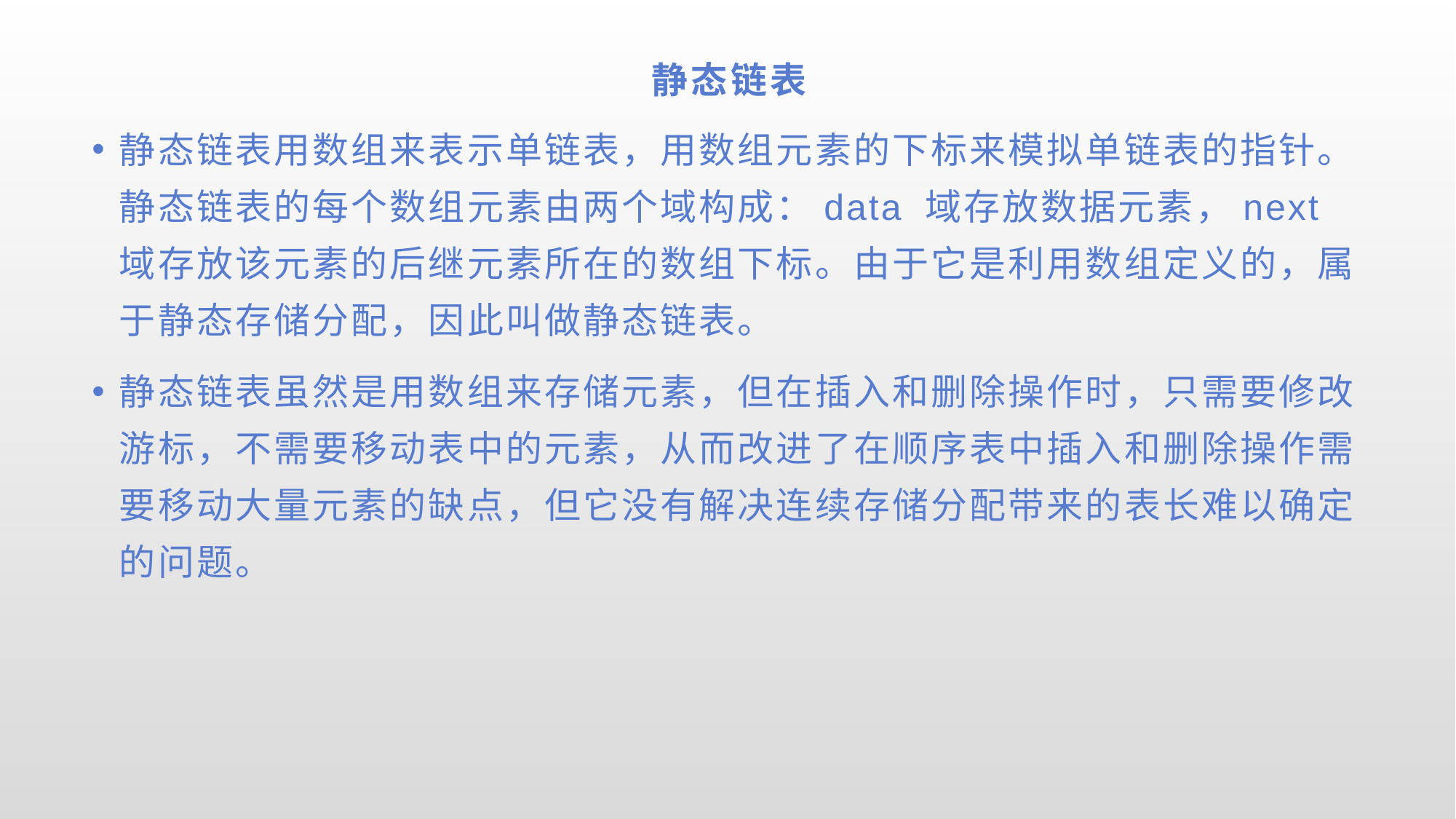

# 静态链表
静态链表用数组来表示单链表，用数组元素的下标来模拟单链表的指针。静态链表的每个数组元素由两个域构成：data 域存放数据元素，next 域存放该元素的后继元素所在的数组下标。由于它是利用数组定义的，属于静态存储分配，因此叫做静态链表。
静态链表虽然是用数组来存储元素，但在插入和删除操作时，只需要修改游标，不需要移动表中的元素，从而改进了在顺序表中插入和删除操作需要移动大量元素的缺点，但它没有解决连续存储分配带来的表长难以确定的问题。